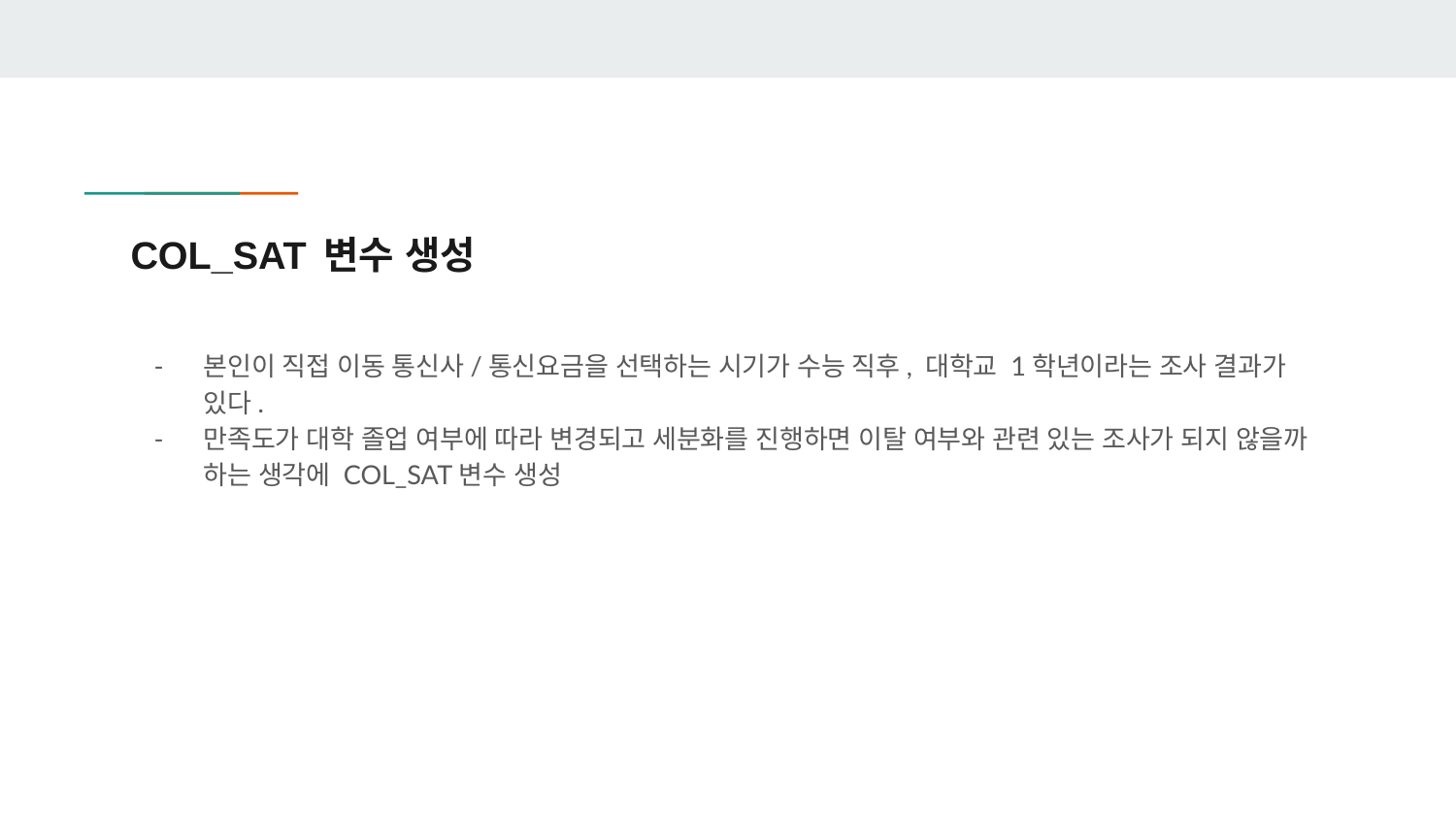

# COL_SAT 변수 생성
본인이 직접 이동 통신사/통신요금을 선택하는 시기가 수능 직후, 대학교 1학년이라는 조사 결과가 있다.
만족도가 대학 졸업 여부에 따라 변경되고 세분화를 진행하면 이탈 여부와 관련 있는 조사가 되지 않을까 하는 생각에 COL_SAT변수 생성